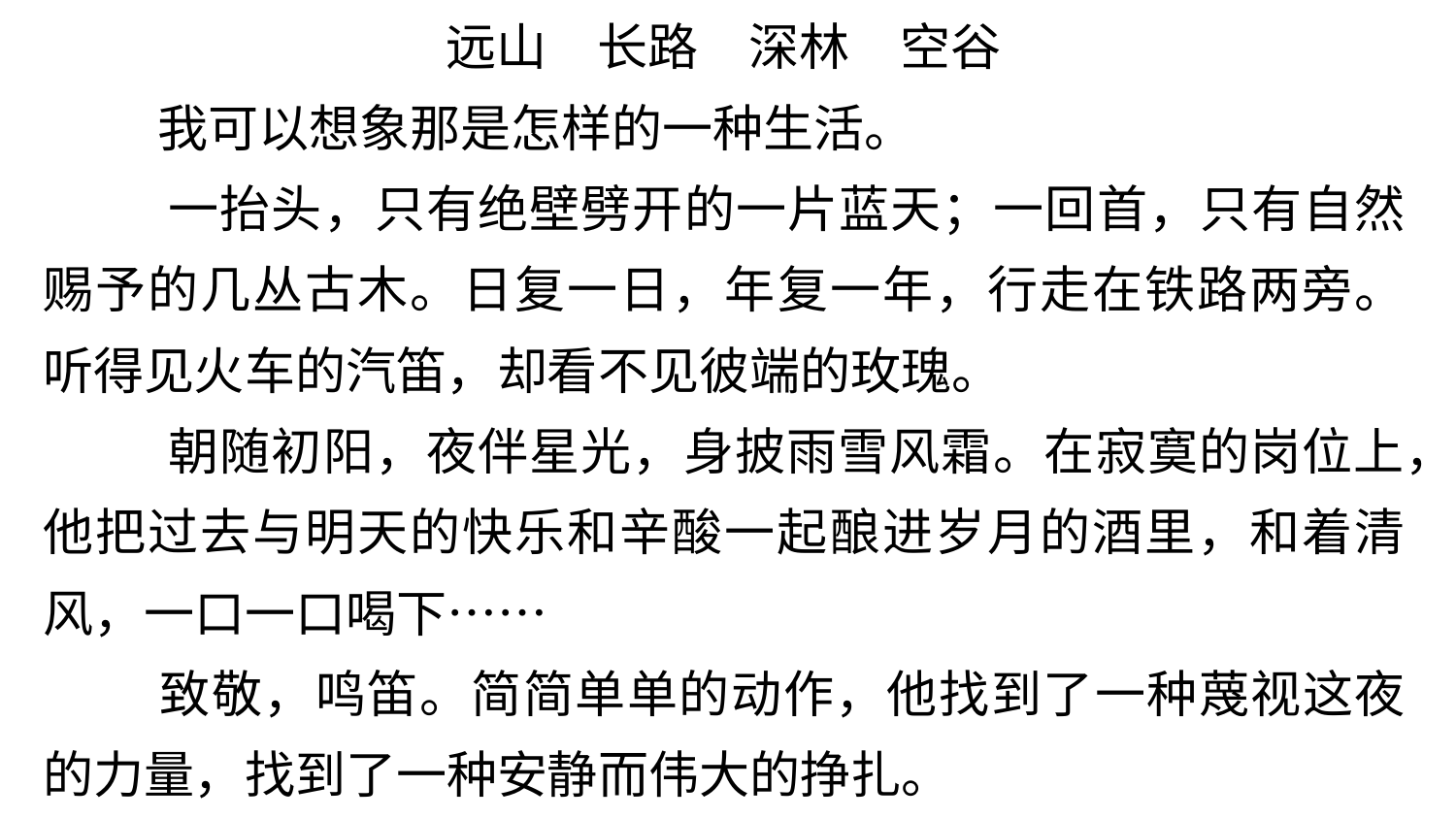

远山　长路　深林　空谷
         我可以想象那是怎样的一种生活。
         一抬头，只有绝壁劈开的一片蓝天；一回首，只有自然赐予的几丛古木。日复一日，年复一年，行走在铁路两旁。听得见火车的汽笛，却看不见彼端的玫瑰。
         朝随初阳，夜伴星光，身披雨雪风霜。在寂寞的岗位上，他把过去与明天的快乐和辛酸一起酿进岁月的酒里，和着清风，一口一口喝下……
        致敬，鸣笛。简简单单的动作，他找到了一种蔑视这夜的力量，找到了一种安静而伟大的挣扎。